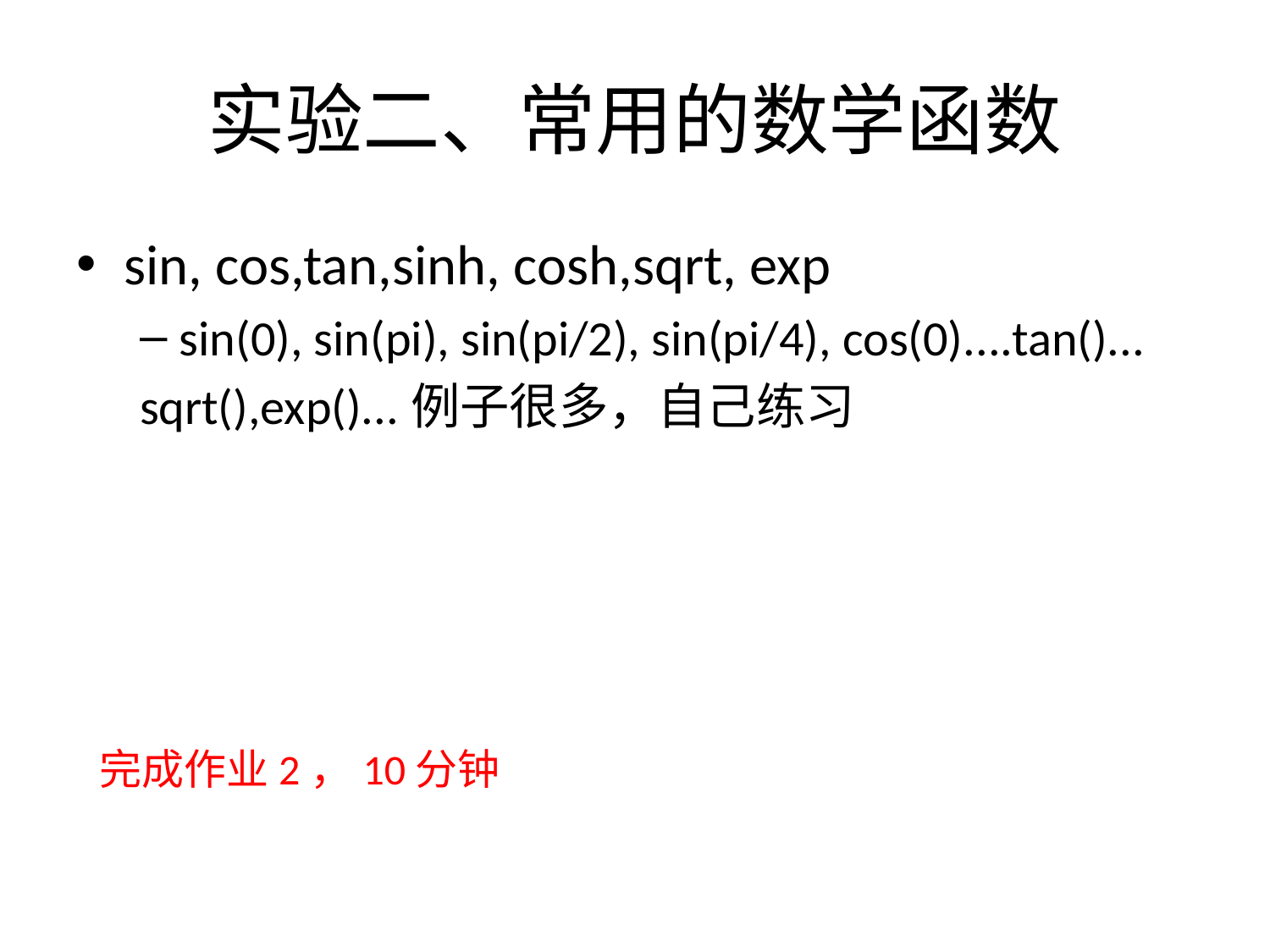

# 实验二、常用的数学函数
sin, cos,tan,sinh, cosh,sqrt, exp
sin(0), sin(pi), sin(pi/2), sin(pi/4), cos(0)....tan()...
sqrt(),exp()...例子很多，自己练习
完成作业2，10分钟